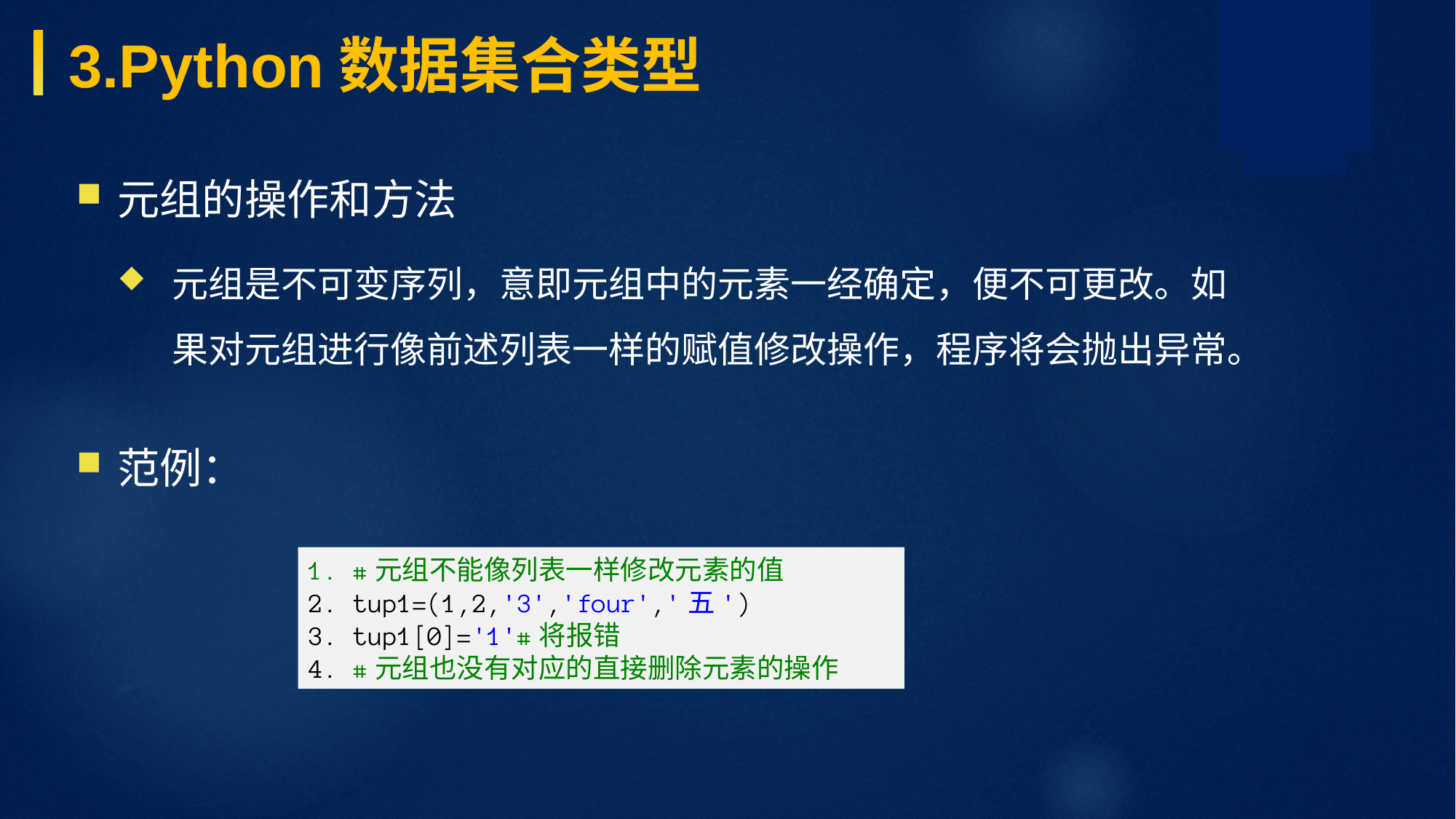

3.Python数据集合类型
元组的操作和方法
元组是不可变序列，意即元组中的元素一经确定，便不可更改。如果对元组进行像前述列表一样的赋值修改操作，程序将会抛出异常。

范例：

1. #元组不能像列表一样修改元素的值    2. tup1=(1,2,'3','four','五')    3. tup1[0]='1'#将报错    4. #元组也没有对应的直接删除元素的操作